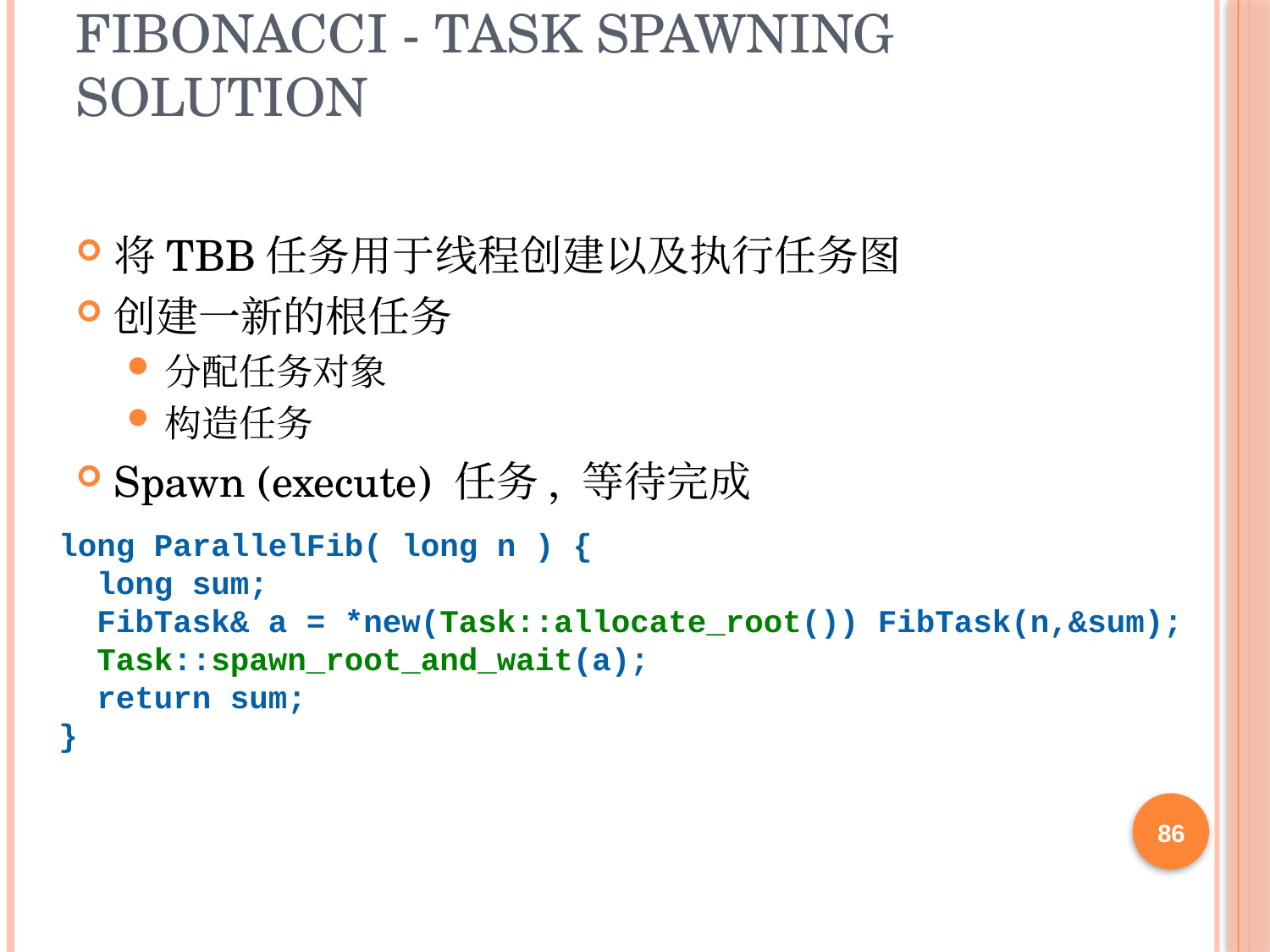

# Fibonacci - Task Spawning Solution
将TBB任务用于线程创建以及执行任务图
创建一新的根任务
分配任务对象
构造任务
Spawn (execute) 任务, 等待完成
long ParallelFib( long n ) {
  long sum;
  FibTask& a = *new(Task::allocate_root()) FibTask(n,&sum);
  Task::spawn_root_and_wait(a);
  return sum;
}
86
86